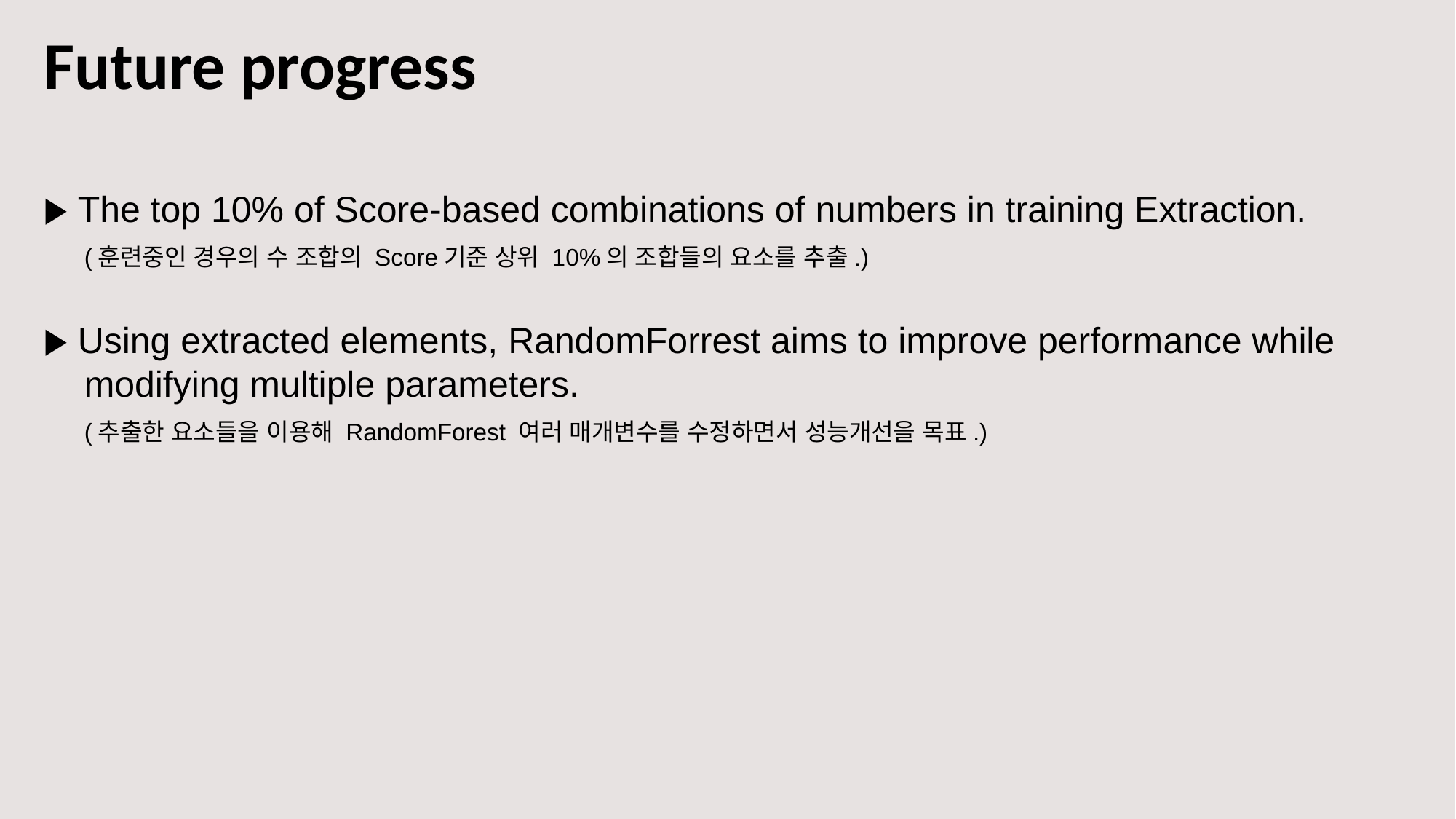

# Future progress
▶ The top 10% of Score-based combinations of numbers in training Extraction.
    (훈련중인 경우의 수 조합의 Score기준 상위 10%의 조합들의 요소를 추출.)

▶ Using extracted elements, RandomForrest aims to improve performance while
    modifying multiple parameters.
    (추출한 요소들을 이용해 RandomForest 여러 매개변수를 수정하면서 성능개선을 목표.)